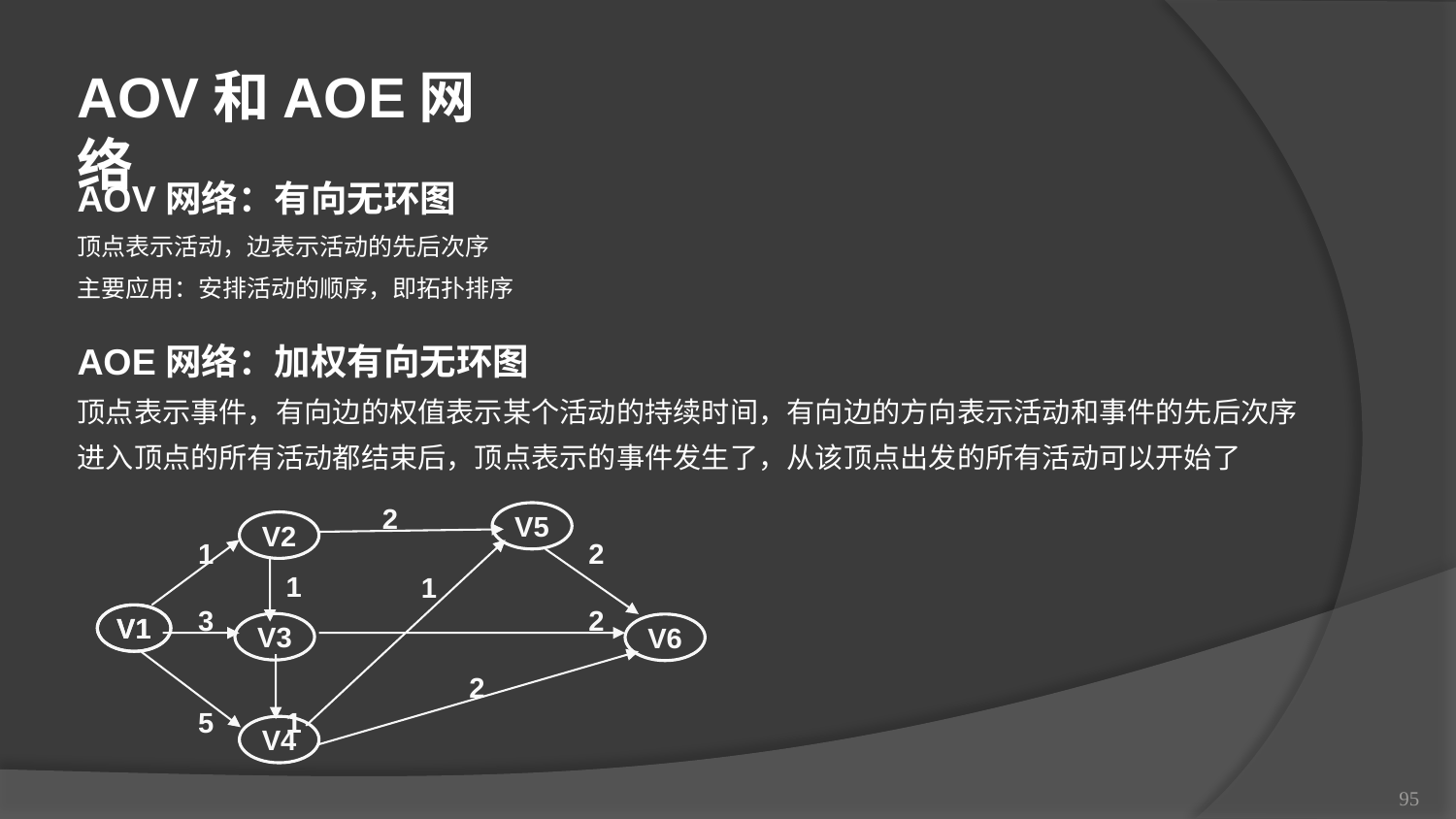

AOV和AOE网络
AOV网络：有向无环图
顶点表示活动，边表示活动的先后次序
主要应用：安排活动的顺序，即拓扑排序
AOE网络：加权有向无环图
顶点表示事件，有向边的权值表示某个活动的持续时间，有向边的方向表示活动和事件的先后次序
进入顶点的所有活动都结束后，顶点表示的事件发生了，从该顶点出发的所有活动可以开始了
2
V5
V2

1

3

5
2

2

1

1
1
V1
V1
V3
V6

2
V4
95